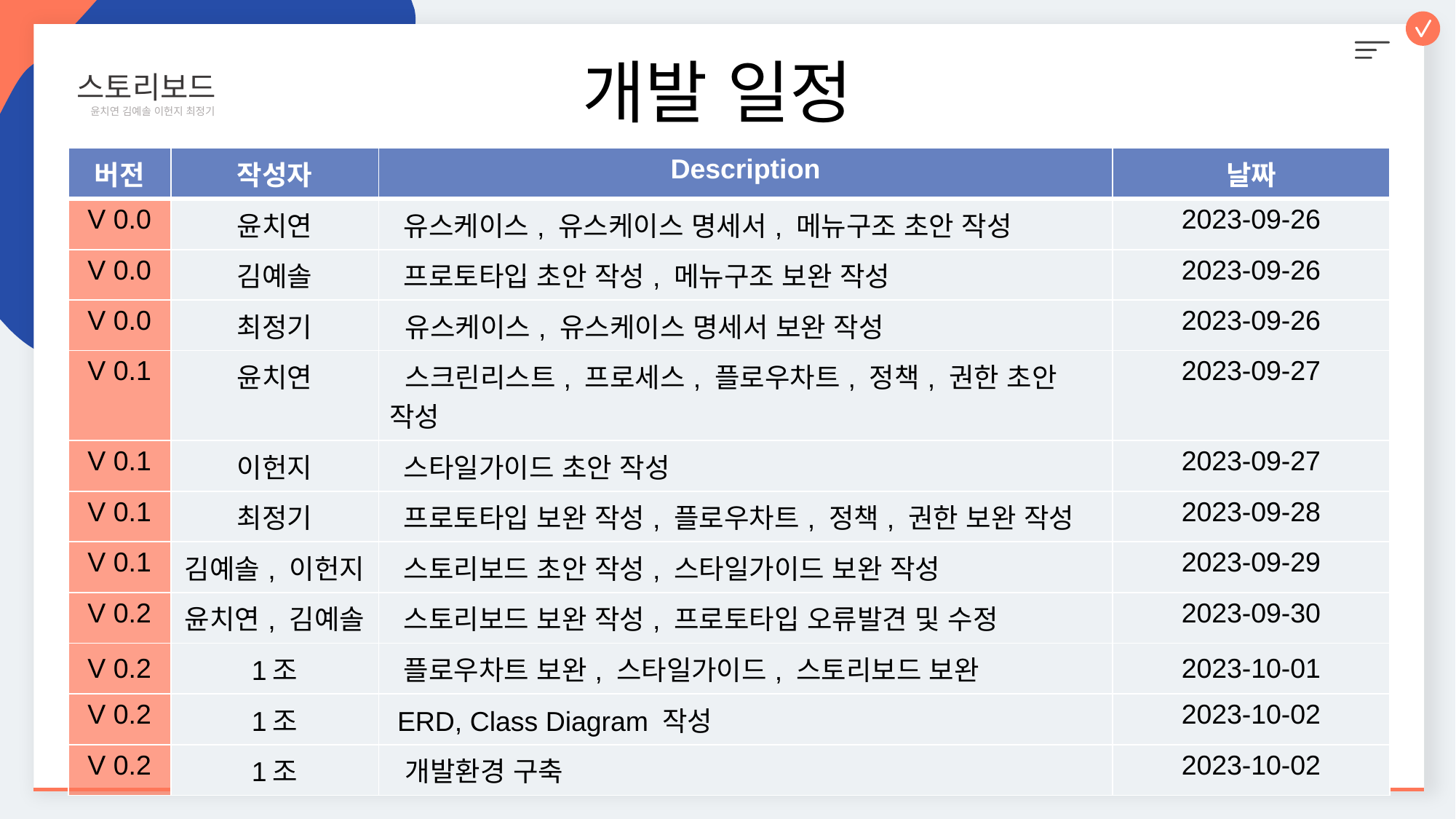

스토리보드
    윤치연 김예솔 이헌지 최정기

개발 일정
| 버전 | 작성자 | Description | 날짜 |
| --- | --- | --- | --- |
| V 0.0 | 윤치연 | 유스케이스, 유스케이스 명세서, 메뉴구조 초안 작성 | 2023-09-26 |
| V 0.0 | 김예솔 | 프로토타입 초안 작성, 메뉴구조 보완 작성 | 2023-09-26 |
| V 0.0 | 최정기 | 유스케이스, 유스케이스 명세서 보완 작성 | 2023-09-26 |
| V 0.1 | 윤치연 | 스크린리스트, 프로세스, 플로우차트, 정책, 권한 초안 작성 | 2023-09-27 |
| V 0.1 | 이헌지 | 스타일가이드 초안 작성 | 2023-09-27 |
| V 0.1 | 최정기 | 프로토타입 보완 작성, 플로우차트, 정책, 권한 보완 작성 | 2023-09-28 |
| V 0.1 | 김예솔, 이헌지 | 스토리보드 초안 작성, 스타일가이드 보완 작성 | 2023-09-29 |
| V 0.2 | 윤치연, 김예솔 | 스토리보드 보완 작성, 프로토타입 오류발견 및 수정 | 2023-09-30 |
| V 0.2 | 1조 | 플로우차트 보완, 스타일가이드, 스토리보드 보완 | 2023-10-01 |
| V 0.2 | 1조 | ERD, Class Diagram 작성 | 2023-10-02 |
| V 0.2 | 1조 | 개발환경 구축 | 2023-10-02 |